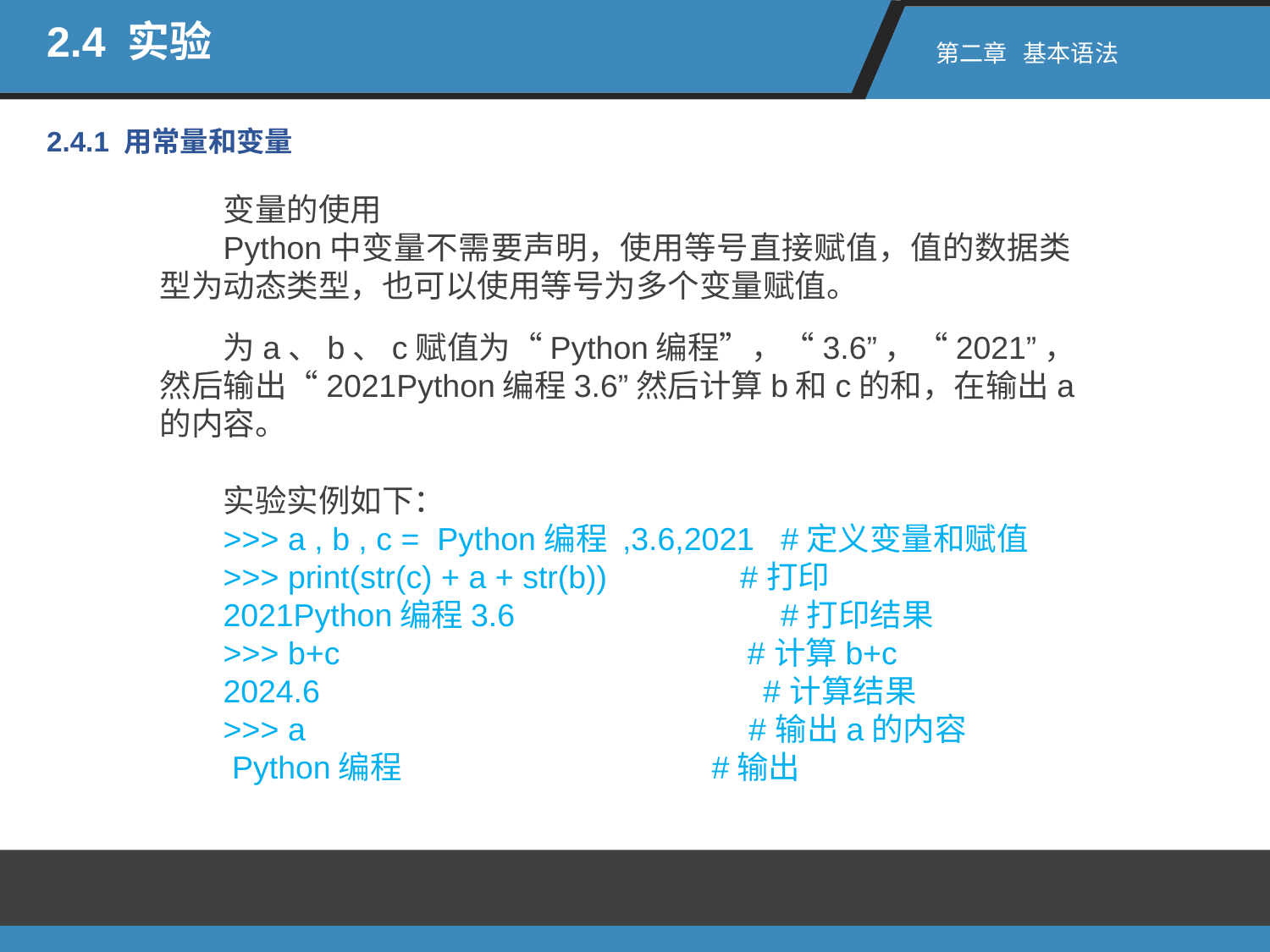

2.4 实验
第二章   基本语法
2.4.1 用常量和变量
变量的使用
Python中变量不需要声明，使用等号直接赋值，值的数据类型为动态类型，也可以使用等号为多个变量赋值。
为a、b、c赋值为“Python编程”，“3.6”，“2021”，然后输出“2021Python编程3.6”然后计算b和c的和，在输出a的内容。
实验实例如下：
>>> a , b , c =  Python编程 ,3.6,2021   #定义变量和赋值
>>> print(str(c) + a + str(b))               #打印
2021Python编程3.6                              #打印结果
>>> b+c                                              #计算b+c
2024.6                                                  #计算结果
>>> a                                                  #输出a的内容
 Python编程                                          #输出